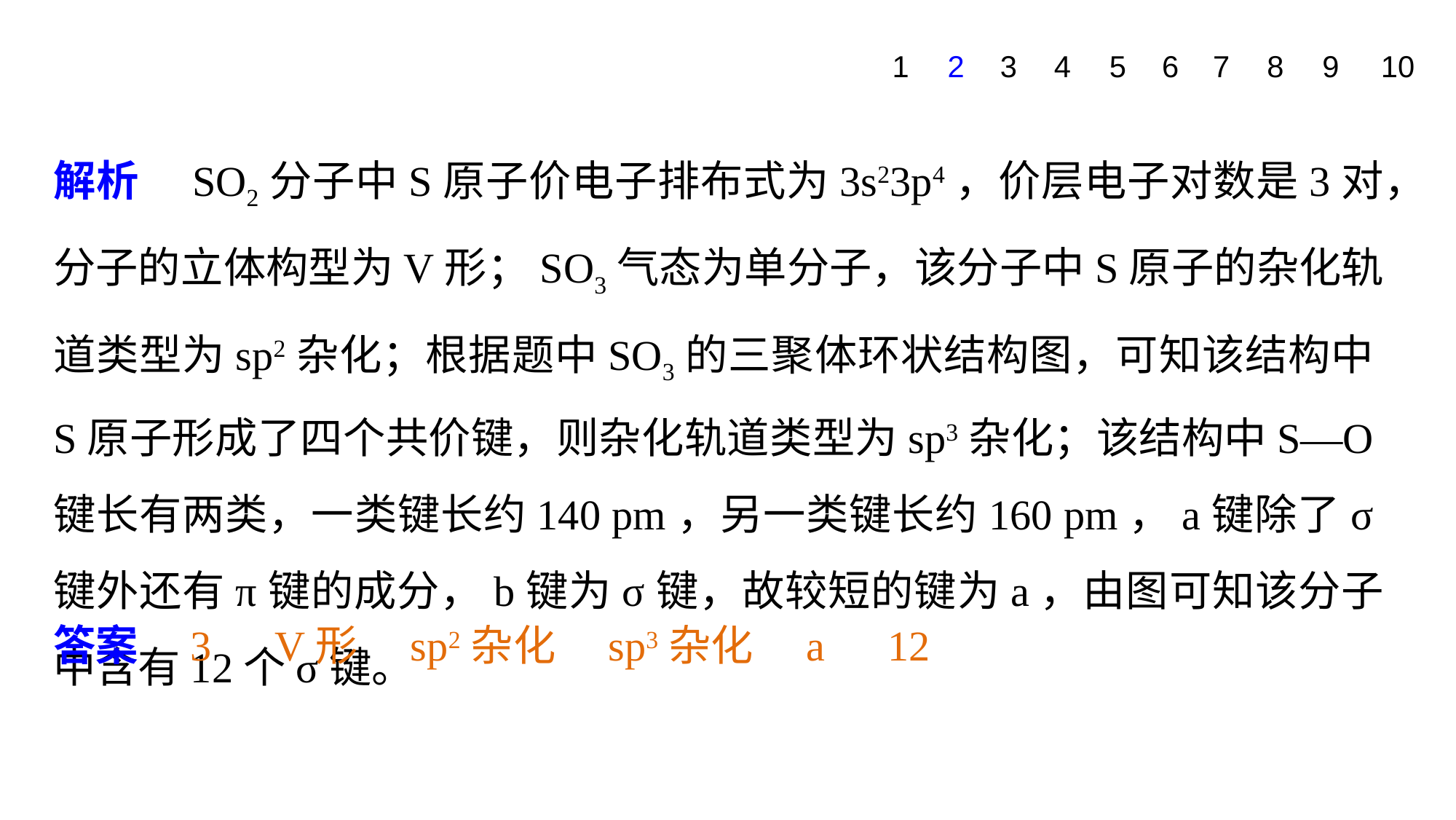

1
2
3
4
5
6
7
8
9
10
解析　SO2分子中S原子价电子排布式为3s23p4，价层电子对数是3对，分子的立体构型为V形；SO3气态为单分子，该分子中S原子的杂化轨道类型为sp2杂化；根据题中SO3的三聚体环状结构图，可知该结构中S原子形成了四个共价键，则杂化轨道类型为sp3杂化；该结构中S—O键长有两类，一类键长约140 pm，另一类键长约160 pm，a键除了σ键外还有π键的成分，b键为σ键，故较短的键为a，由图可知该分子中含有12个σ键。
答案　3　V形　sp2杂化　sp3杂化　a　12